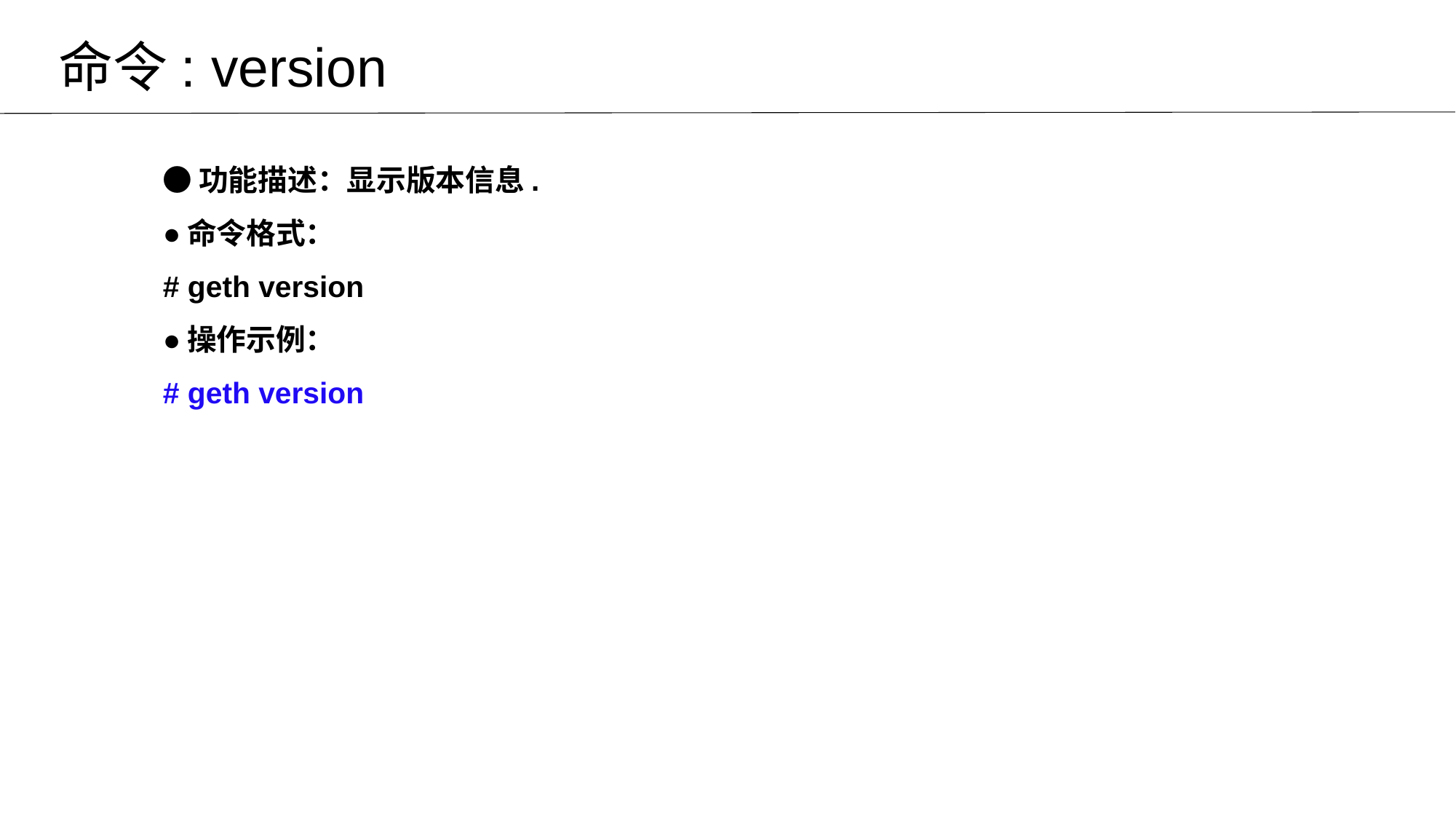

命令: version
# ●功能描述：显示版本信息. ●命令格式： # geth version ●操作示例： # geth version